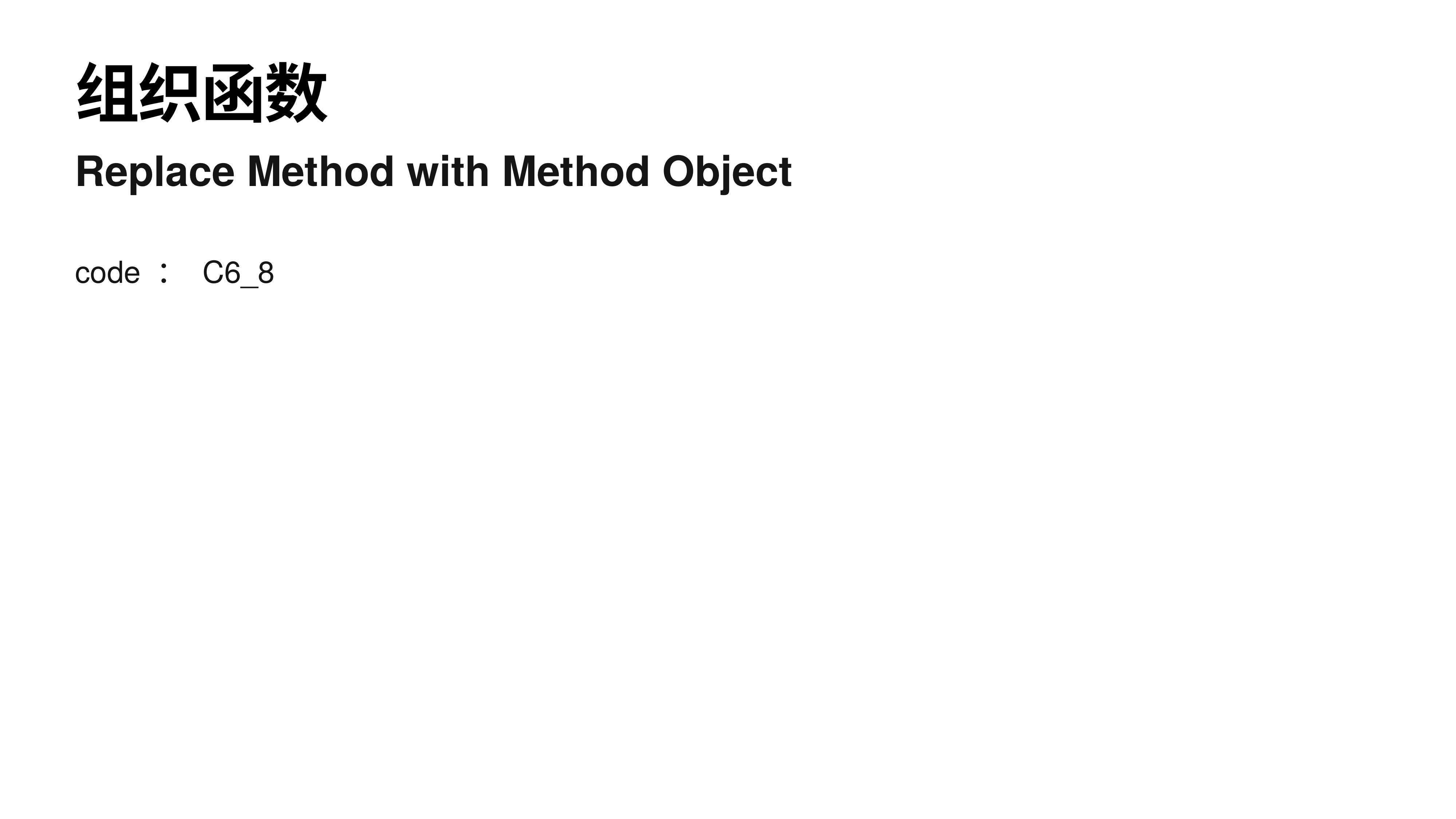

# 组织函数
Replace Method with Method Object

code ： C6_8